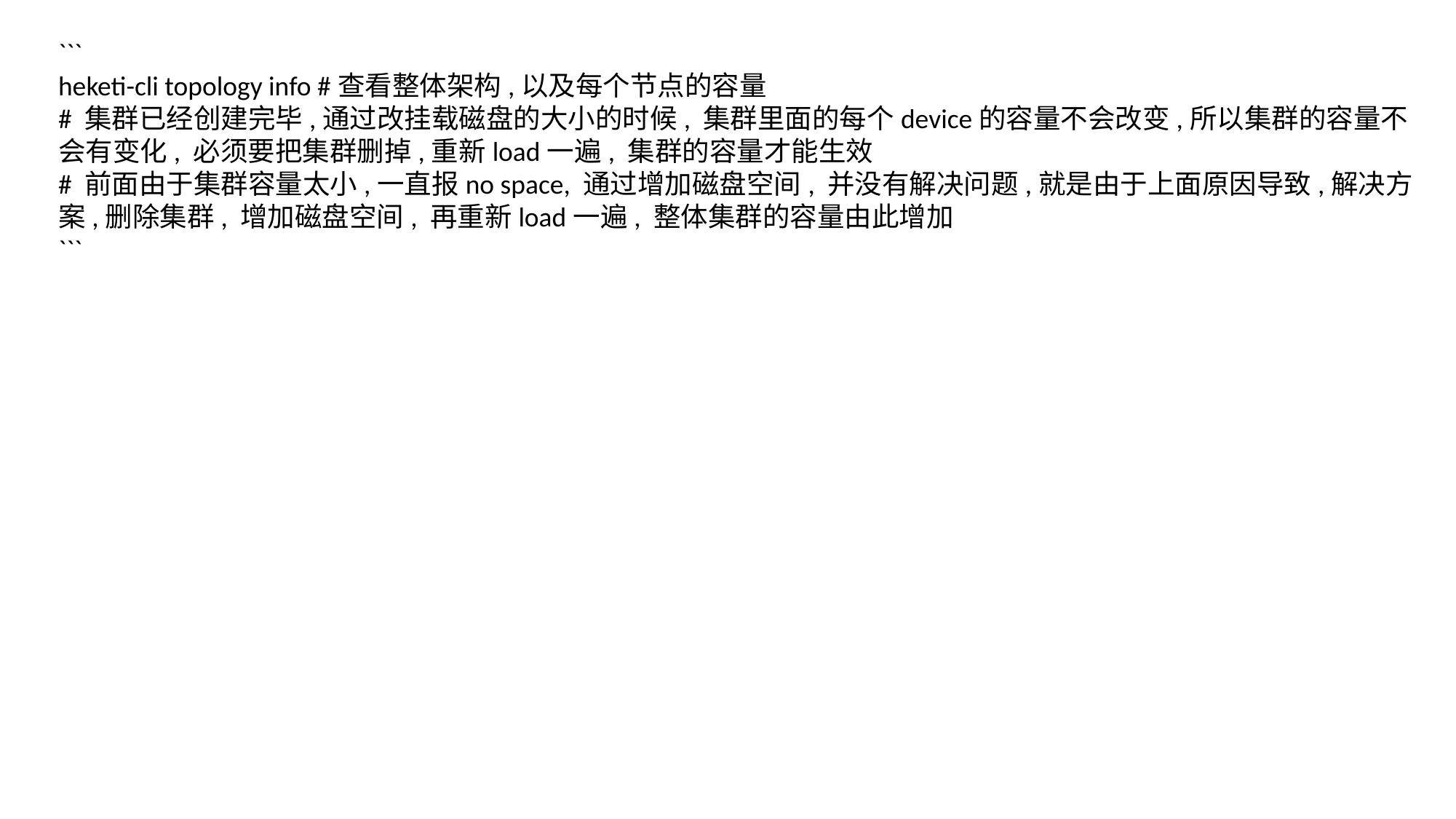

```
heketi-cli topology info #查看整体架构,以及每个节点的容量
# 集群已经创建完毕,通过改挂载磁盘的大小的时候, 集群里面的每个device的容量不会改变,所以集群的容量不会有变化, 必须要把集群删掉,重新load一遍, 集群的容量才能生效
# 前面由于集群容量太小,一直报no space, 通过增加磁盘空间, 并没有解决问题,就是由于上面原因导致,解决方案,删除集群, 增加磁盘空间, 再重新load一遍, 整体集群的容量由此增加
```